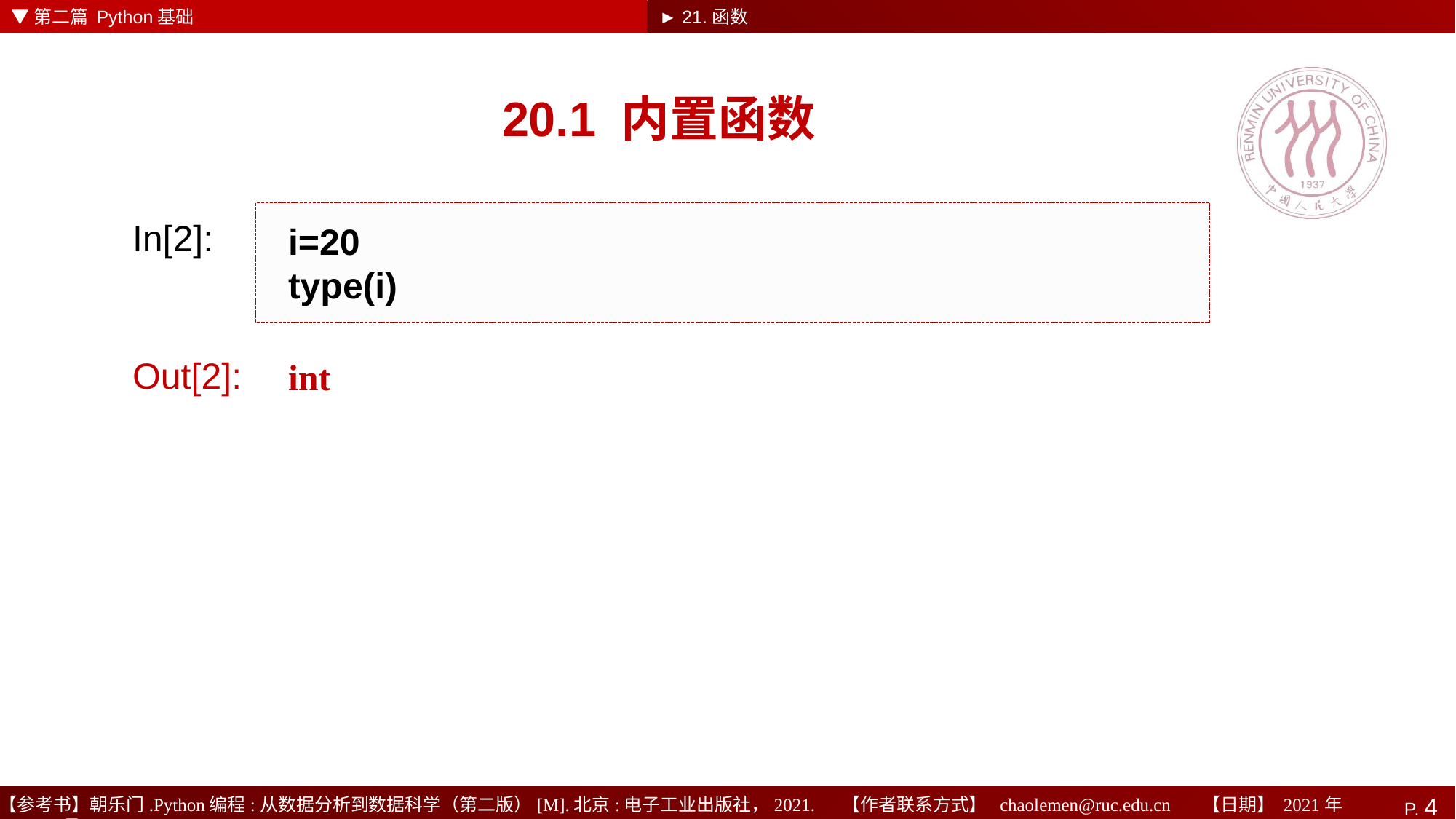

▼第二篇 Python基础
► 21.函数
# 20.1 内置函数
i=20
type(i)
In[2]:
int
Out[2]: